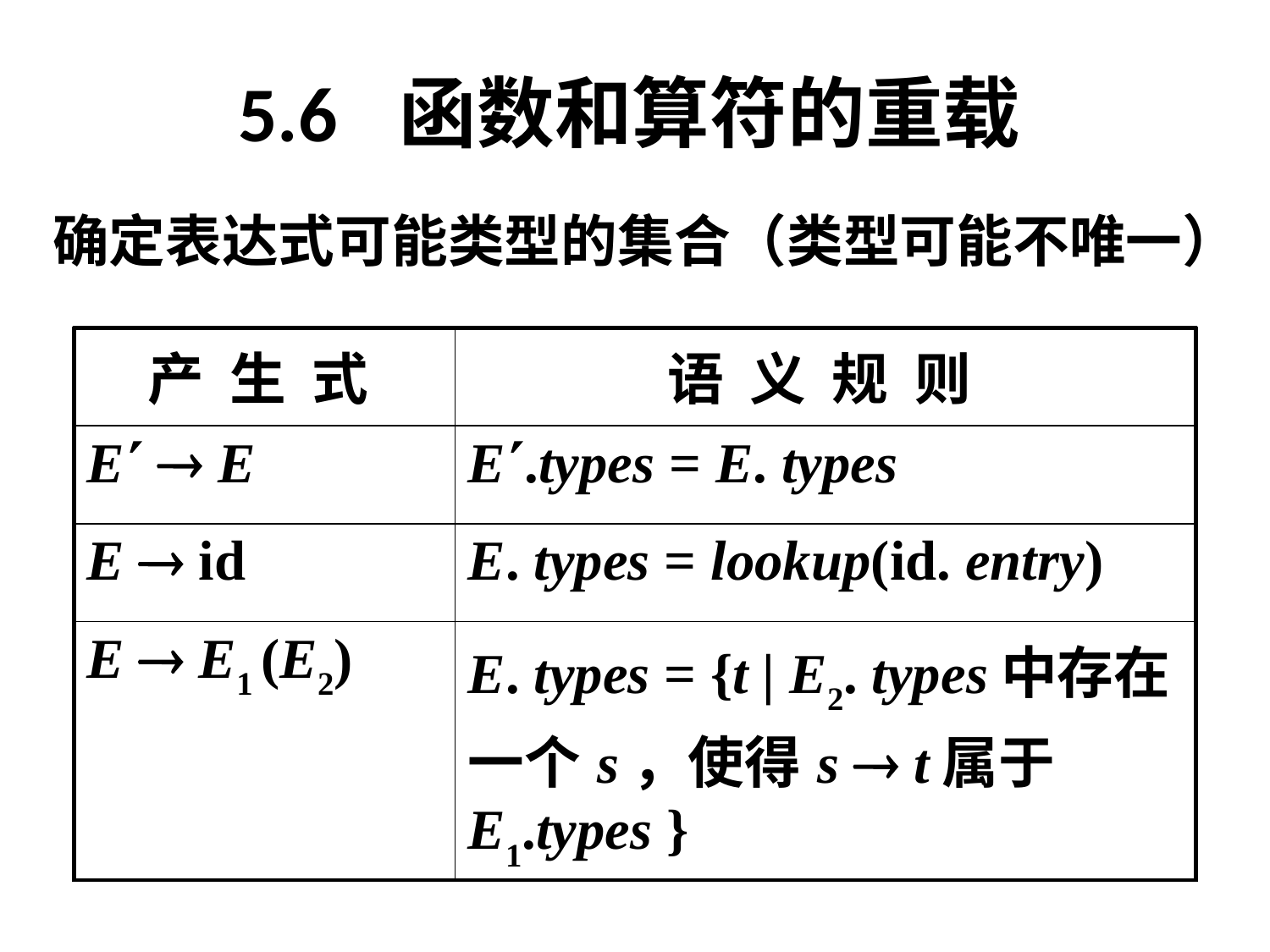

# 5.6  函数和算符的重载
确定表达式可能类型的集合（类型可能不唯一）

| 产 生 式 | 语 义 规 则 |
| --- | --- |
| E′ → E | E′.types = E. types |
| E → id | E. types = lookup(id. entry) |
| E → E1 (E2) | E. types = {t | E2. types中存在一个s，使得s → t属于E1.types } |